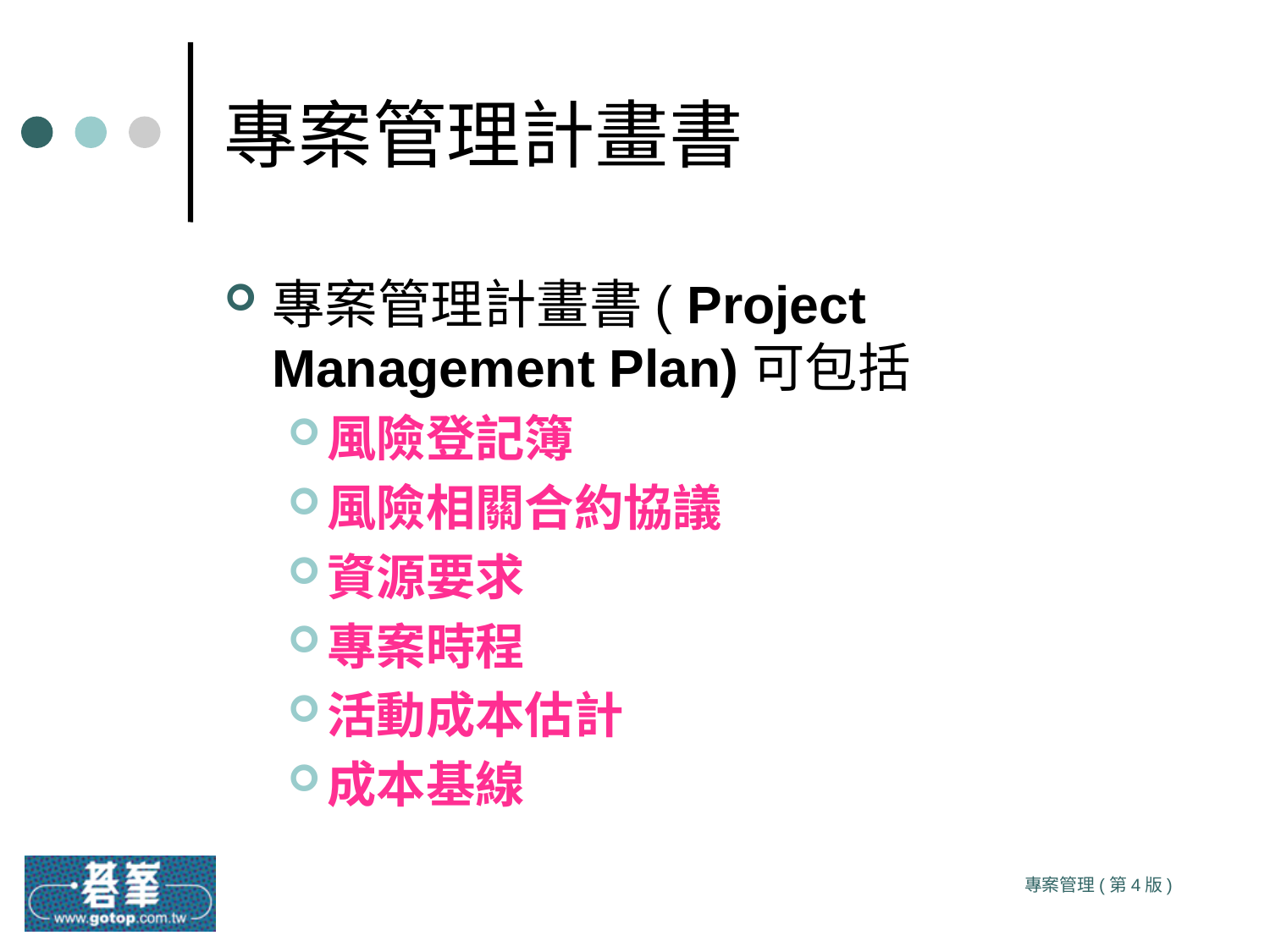

# 專案管理計畫書
專案管理計畫書( Project Management Plan)可包括
風險登記簿
風險相關合約協議
資源要求
專案時程
活動成本估計
成本基線
專案管理(第4版)